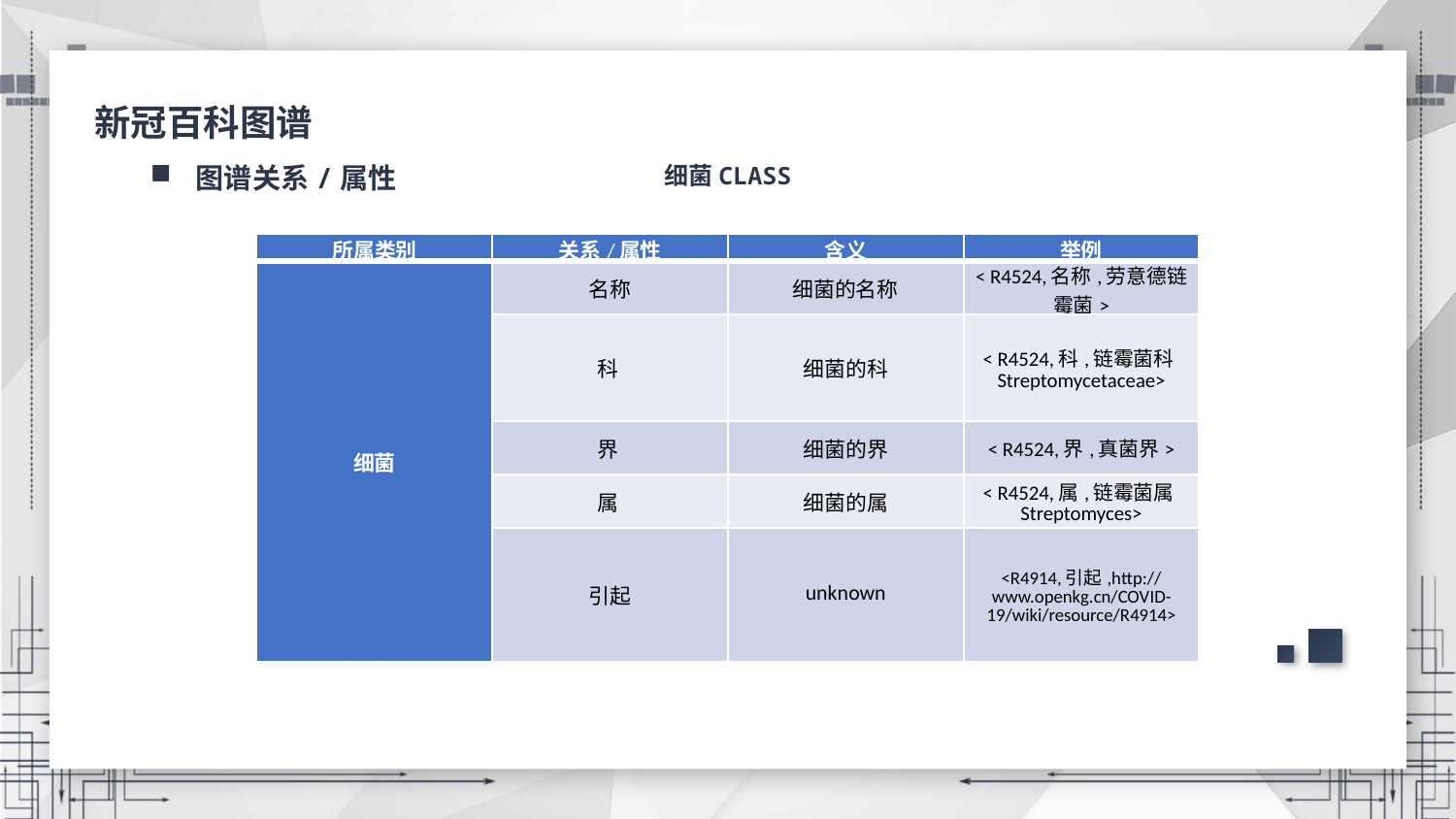

新冠百科图谱
图谱关系/属性
细菌CLASS
| 所属类别 | 关系/属性 | 含义 | 举例 |
| --- | --- | --- | --- |
| 细菌 | 名称 | 细菌的名称 | < R4524,名称,劳意德链霉菌> |
|  | 科 | 细菌的科 | < R4524,科,链霉菌科Streptomycetaceae> |
|  | 界 | 细菌的界 | < R4524,界,真菌界> |
|  | 属 | 细菌的属 | < R4524,属,链霉菌属Streptomyces> |
|  | 引起 | unknown | <R4914,引起,http://www.openkg.cn/COVID-19/wiki/resource/R4914> |